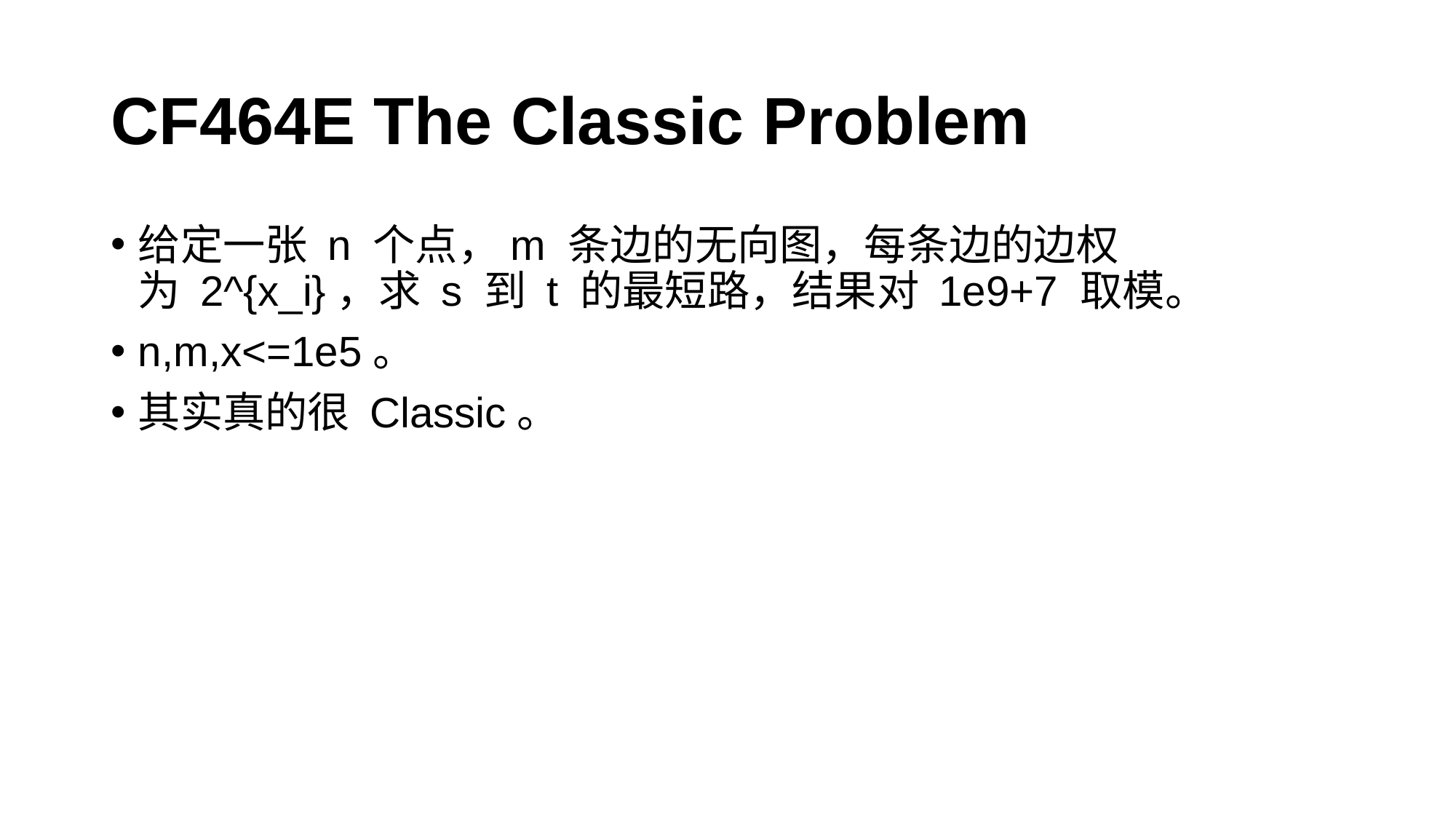

# CF464E The Classic Problem
给定一张 n 个点，m 条边的无向图，每条边的边权为 2^{x_i}，求 s 到 t 的最短路，结果对 1e9+7 取模。
n,m,x<=1e5。
其实真的很 Classic。